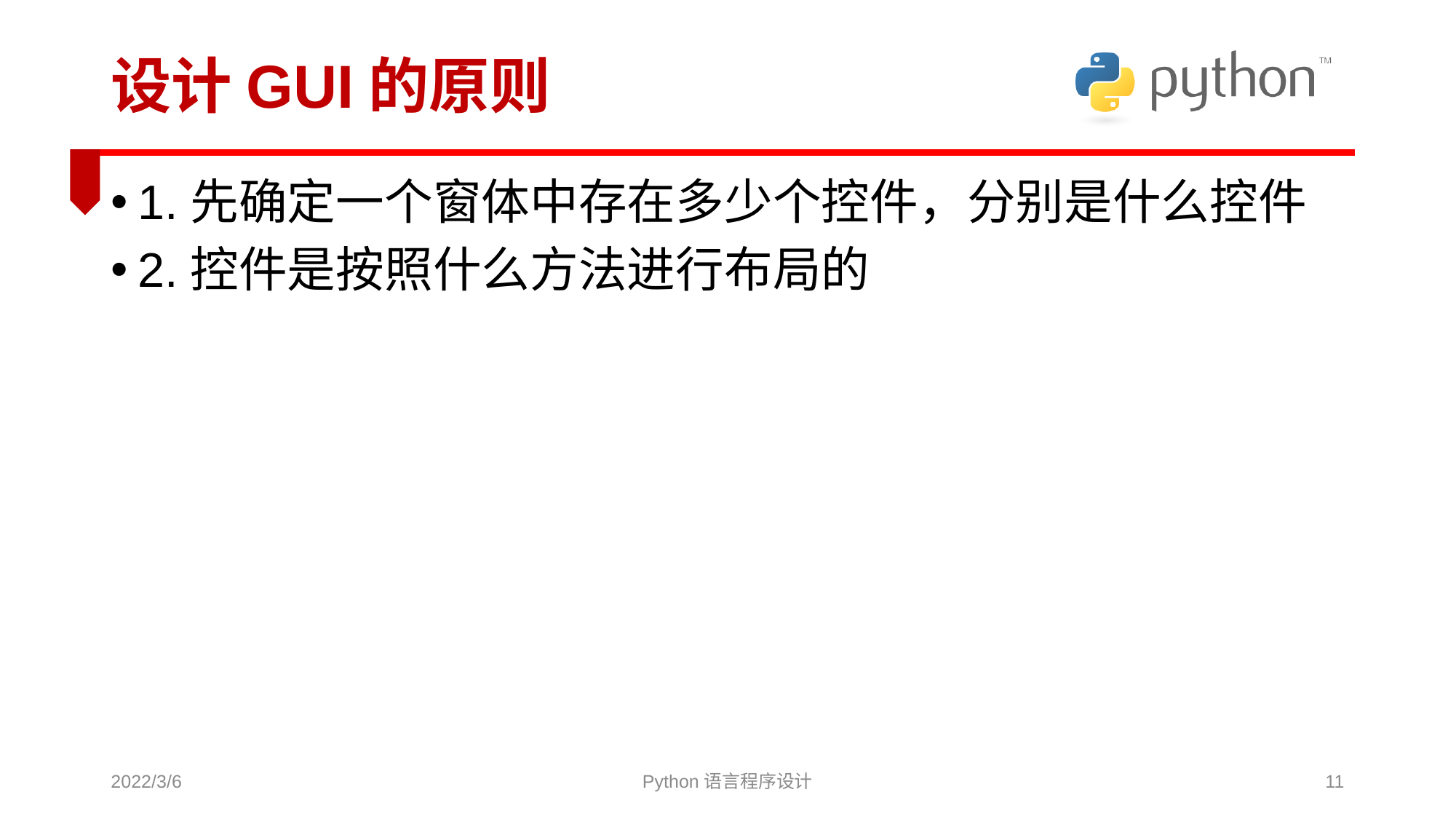

# 设计GUI的原则
1.先确定一个窗体中存在多少个控件，分别是什么控件
2.控件是按照什么方法进行布局的
2022/3/6
Python语言程序设计
11